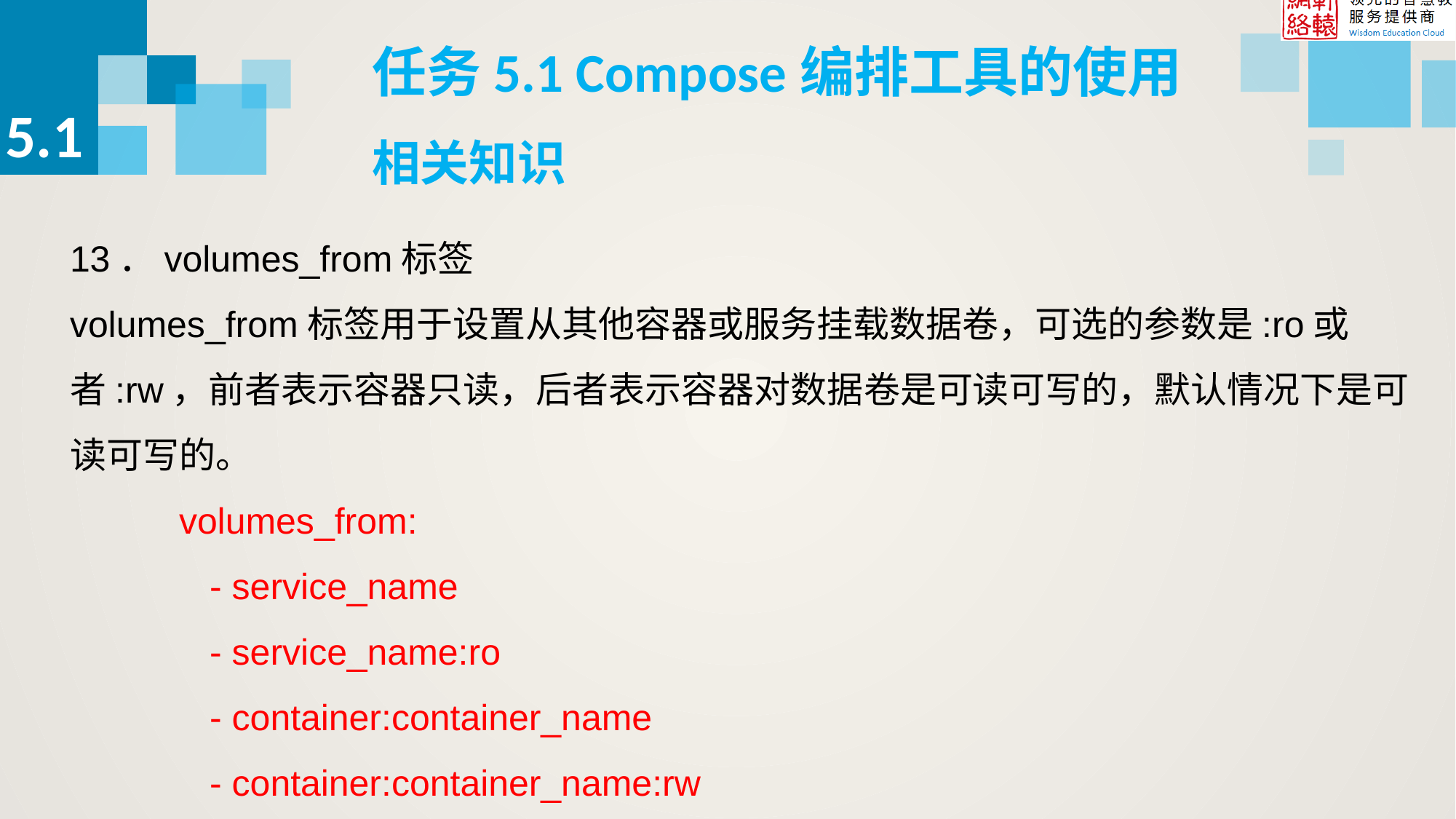

任务5.1 Compose编排工具的使用
5.1
相关知识
13．volumes_from标签
volumes_from标签用于设置从其他容器或服务挂载数据卷，可选的参数是:ro或者:rw，前者表示容器只读，后者表示容器对数据卷是可读可写的，默认情况下是可读可写的。
volumes_from:
   - service_name
   - service_name:ro
   - container:container_name
   - container:container_name:rw